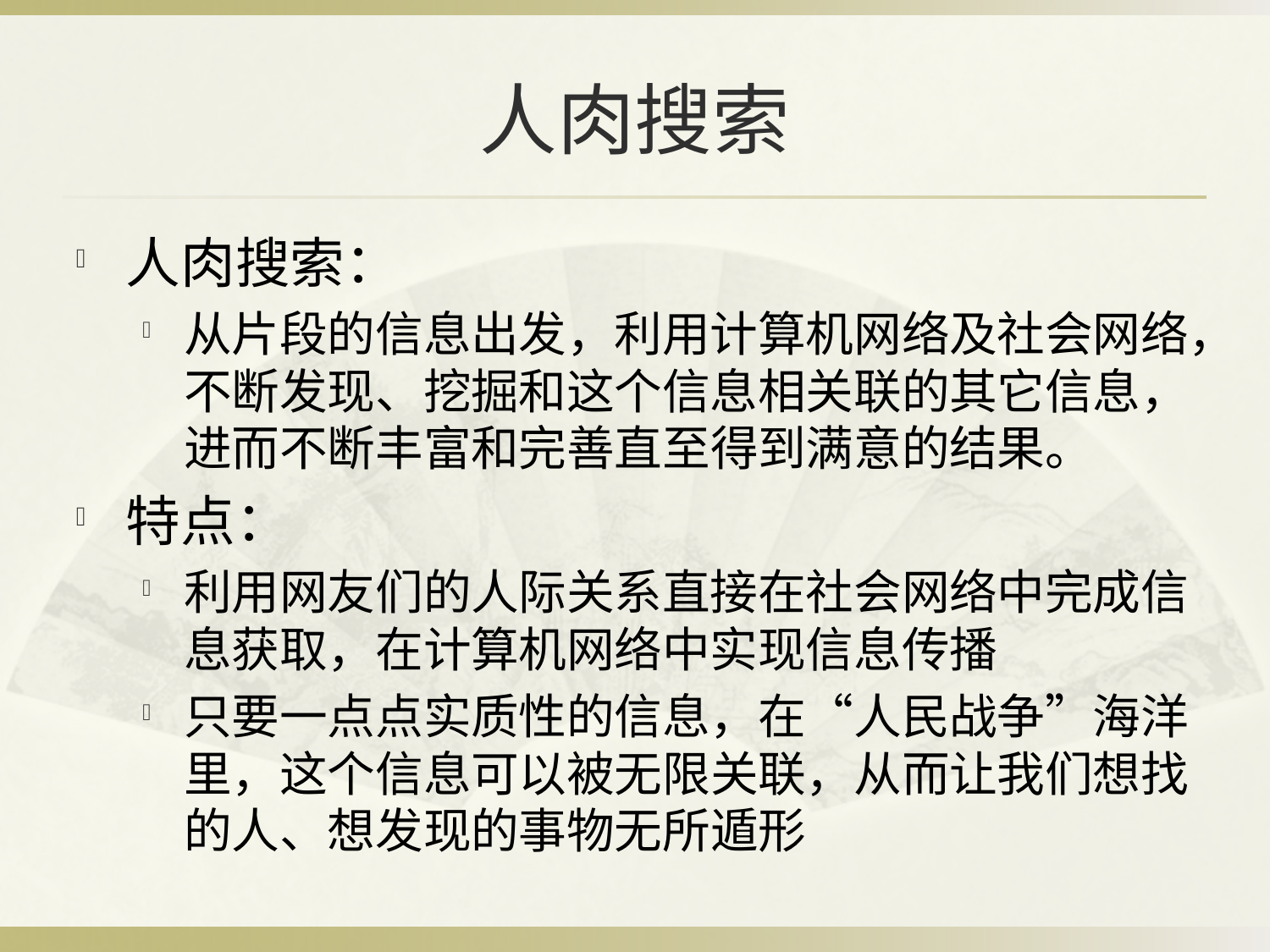

# 人肉搜索
人肉搜索：
从片段的信息出发，利用计算机网络及社会网络，不断发现、挖掘和这个信息相关联的其它信息，进而不断丰富和完善直至得到满意的结果。
特点：
利用网友们的人际关系直接在社会网络中完成信息获取，在计算机网络中实现信息传播
只要一点点实质性的信息，在“人民战争”海洋里，这个信息可以被无限关联，从而让我们想找的人、想发现的事物无所遁形